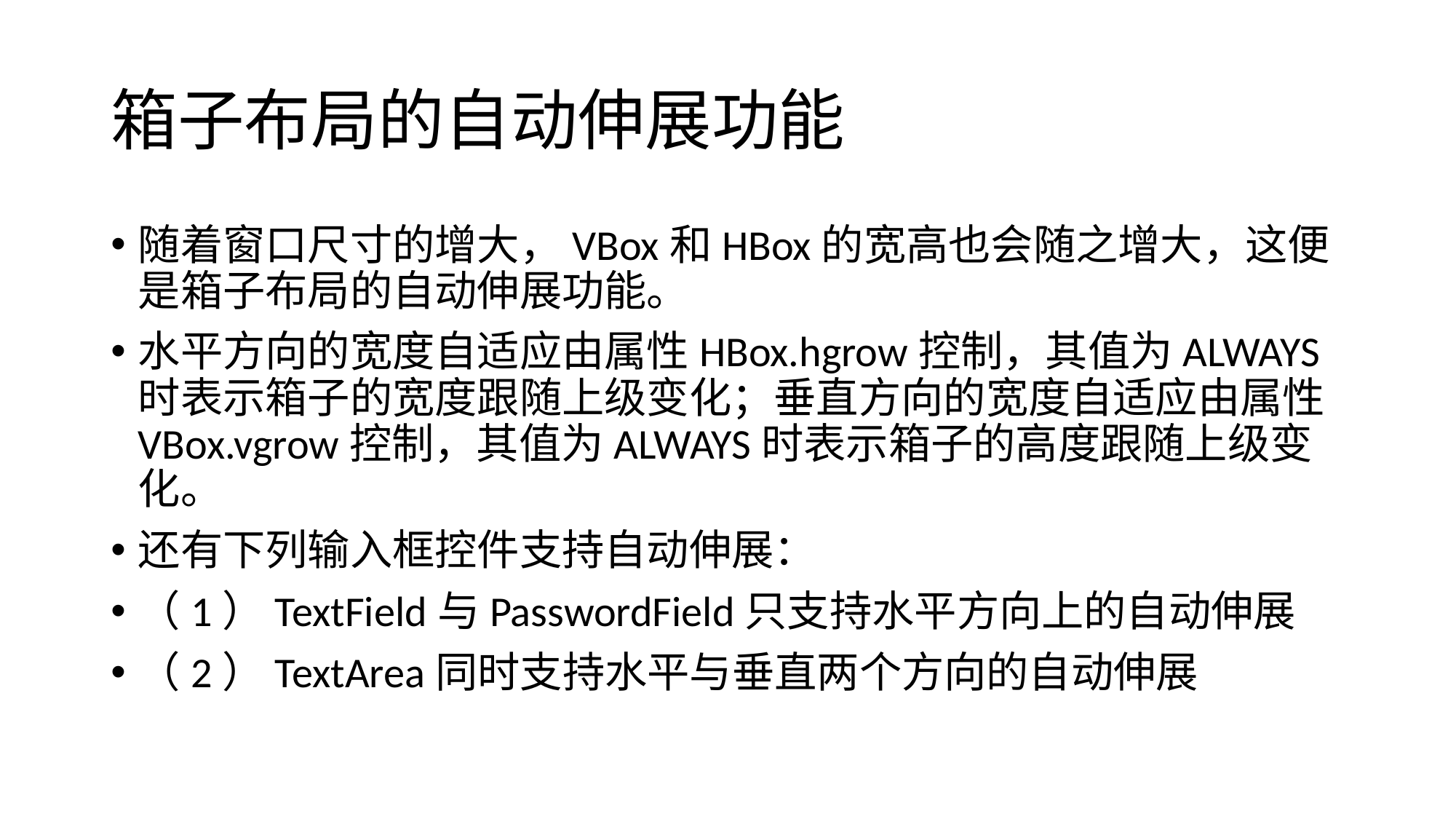

# 箱子布局的自动伸展功能
随着窗口尺寸的增大，VBox和HBox的宽高也会随之增大，这便是箱子布局的自动伸展功能。
水平方向的宽度自适应由属性HBox.hgrow控制，其值为ALWAYS时表示箱子的宽度跟随上级变化；垂直方向的宽度自适应由属性VBox.vgrow控制，其值为ALWAYS时表示箱子的高度跟随上级变化。
还有下列输入框控件支持自动伸展：
（1）TextField与PasswordField只支持水平方向上的自动伸展
（2）TextArea同时支持水平与垂直两个方向的自动伸展